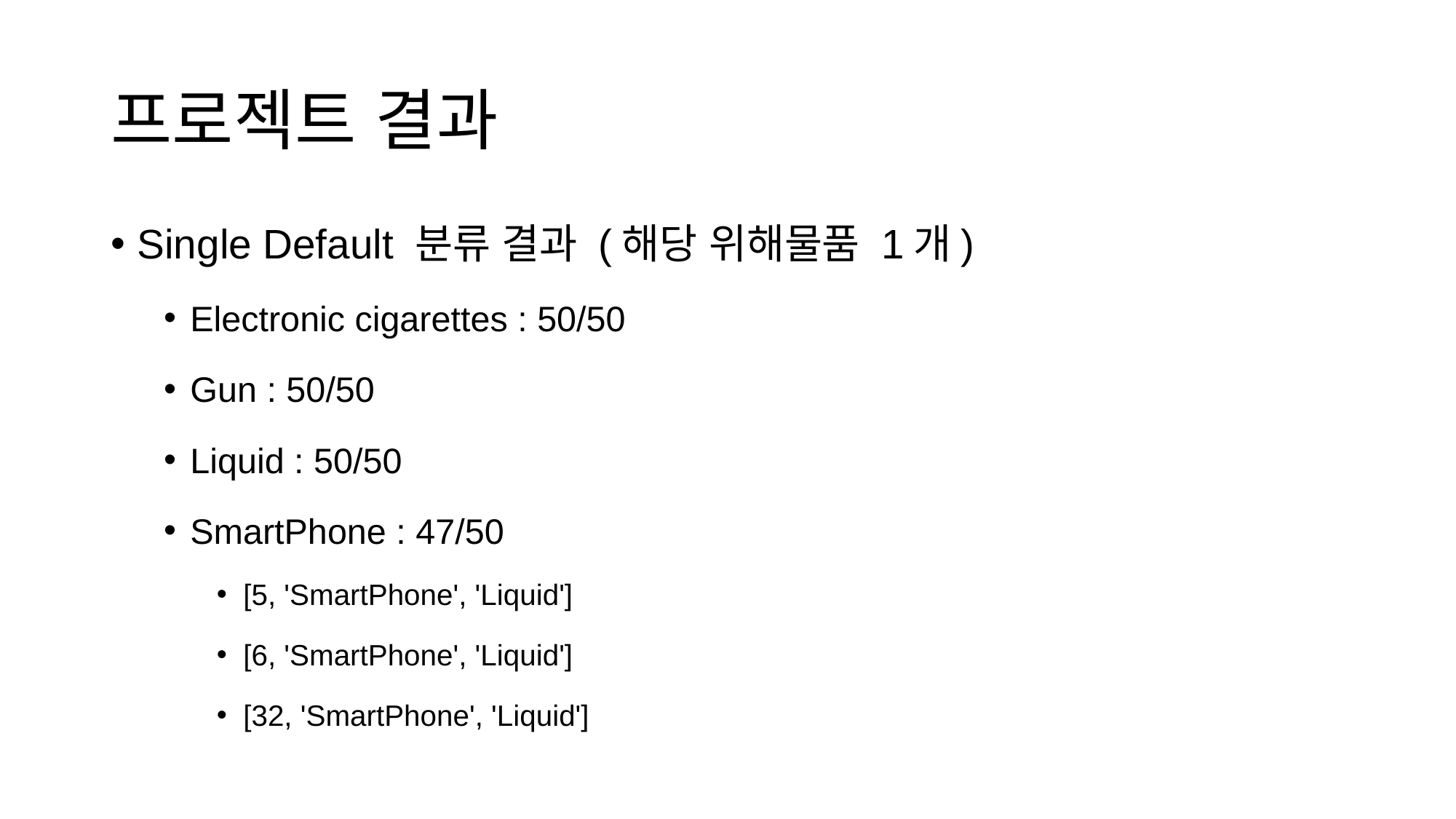

# 프로젝트 결과
Single Default 분류 결과 (해당 위해물품 1개)
Electronic cigarettes : 50/50
Gun : 50/50
Liquid : 50/50
SmartPhone : 47/50
[5, 'SmartPhone', 'Liquid']
[6, 'SmartPhone', 'Liquid']
[32, 'SmartPhone', 'Liquid']